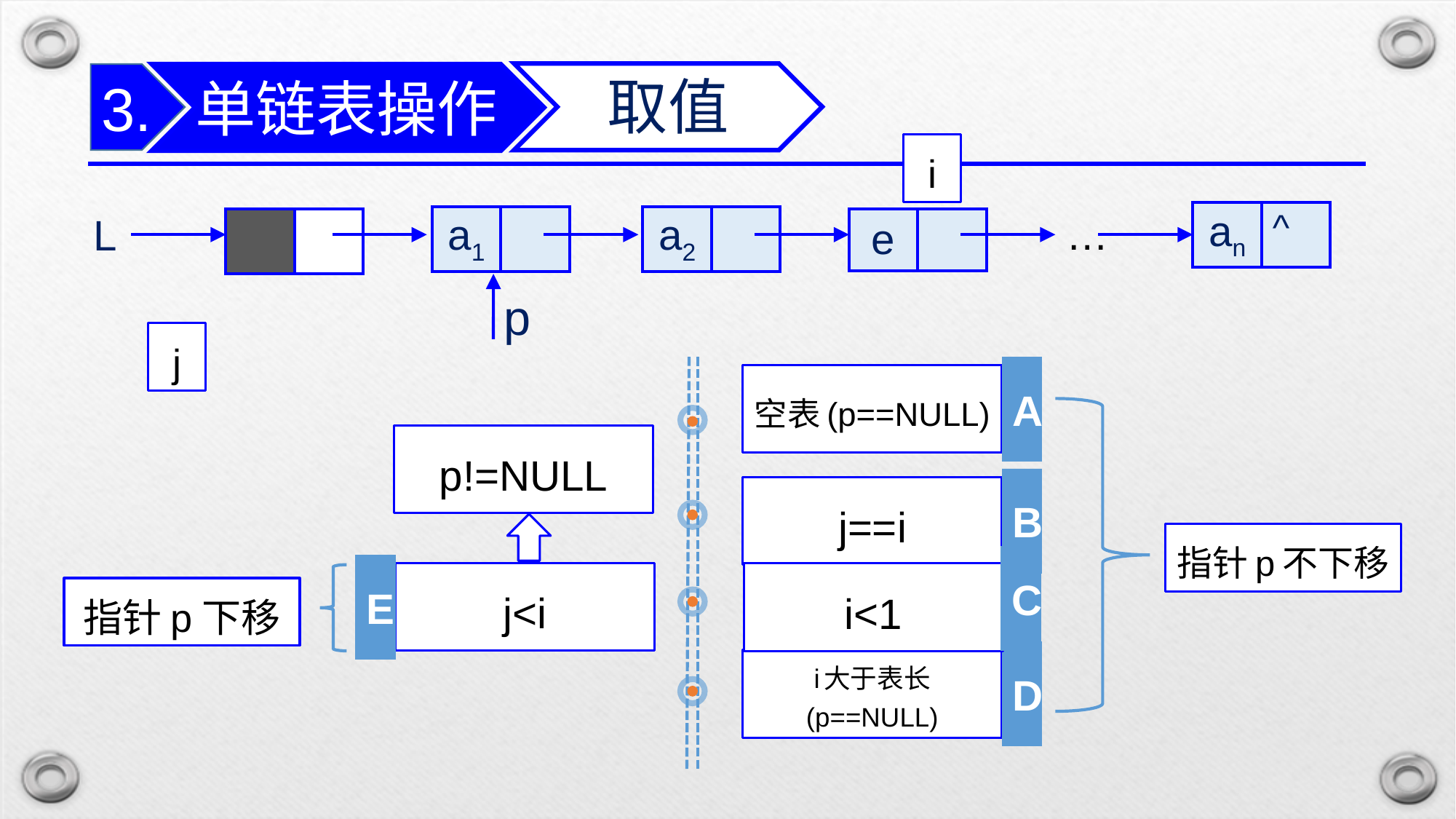

单链表操作

取值
3.
i
| an | ^ |
| --- | --- |
…
L
| a1 |  |
| --- | --- |
| a2 |  |
| --- | --- |
| e |  |
| --- | --- |
|  |  |
| --- | --- |

p
j
A
空表(p==NULL)

p!=NULL
B
j==i

指针p不下移
C
E
j<i
i<1

指针p下移

D
i大于表长
(p==NULL)